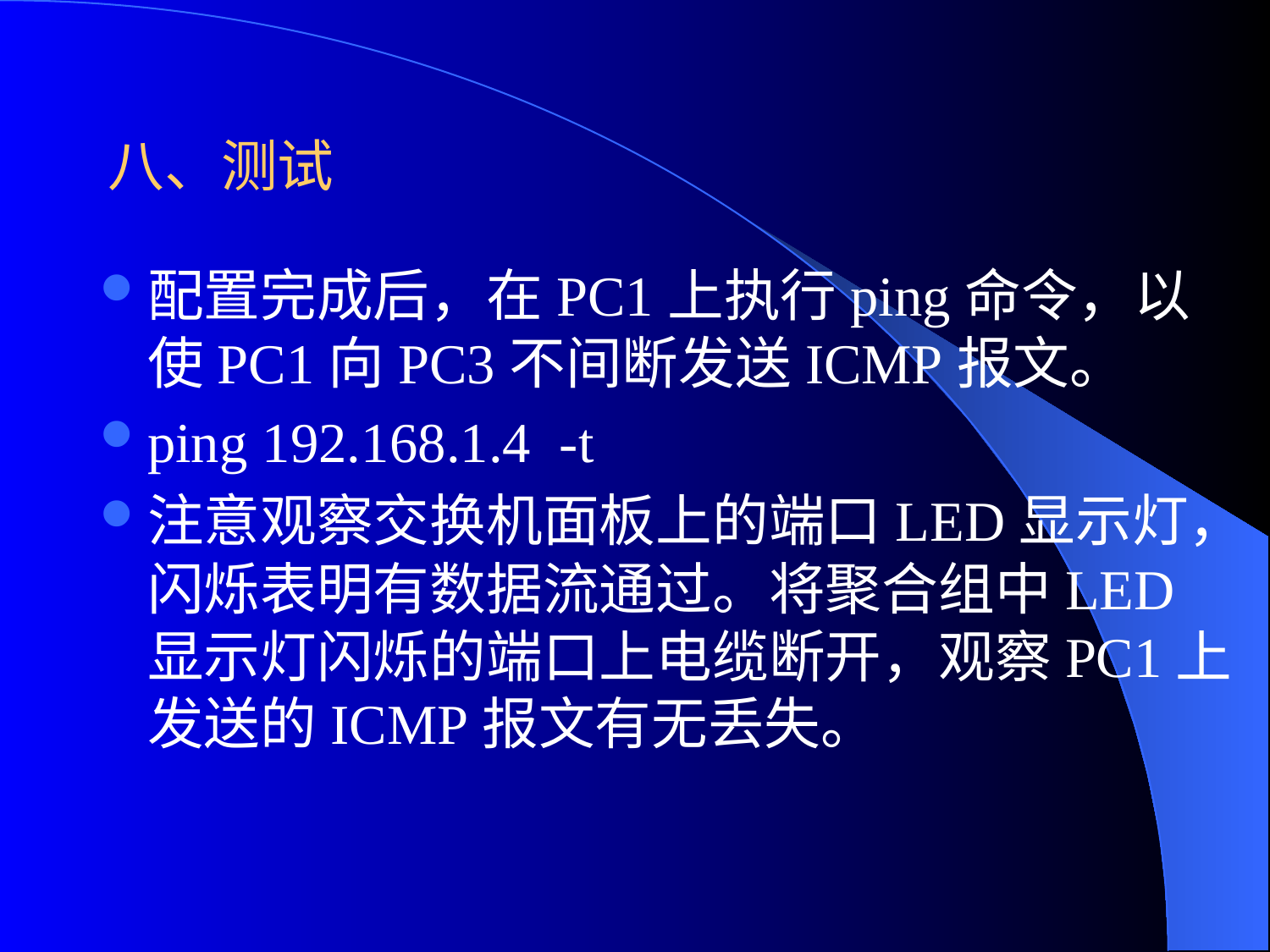

# 八、测试
配置完成后，在PC1上执行ping命令，以使PC1向PC3不间断发送ICMP报文。
ping 192.168.1.4  -t
注意观察交换机面板上的端口LED显示灯，闪烁表明有数据流通过。将聚合组中LED显示灯闪烁的端口上电缆断开，观察PC1上发送的ICMP报文有无丢失。